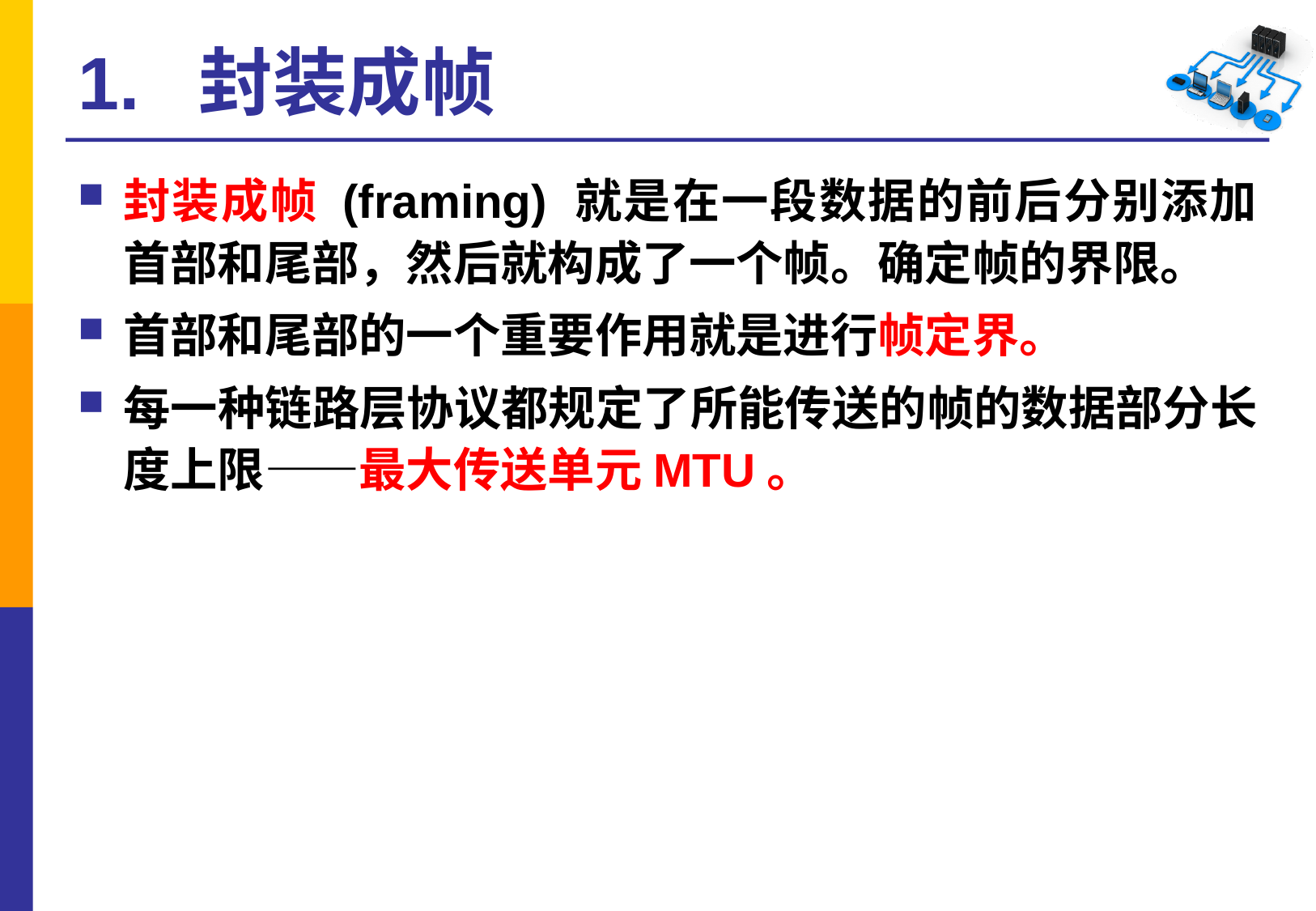

# 1.  封装成帧
封装成帧 (framing) 就是在一段数据的前后分别添加首部和尾部，然后就构成了一个帧。确定帧的界限。
首部和尾部的一个重要作用就是进行帧定界。
每一种链路层协议都规定了所能传送的帧的数据部分长度上限——最大传送单元MTU。